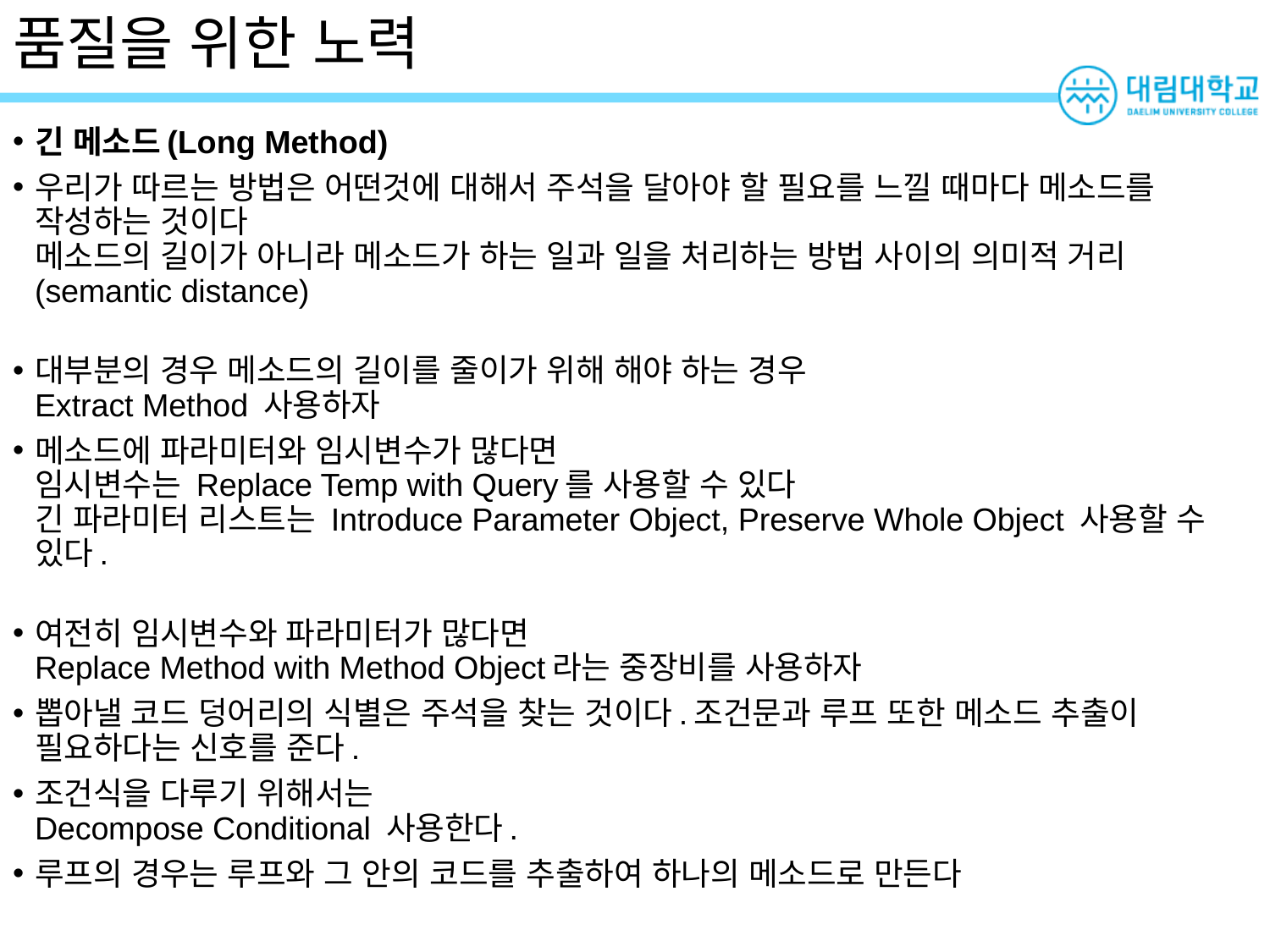

# 품질을 위한 노력
긴 메소드(Long Method)
우리가 따르는 방법은 어떤것에 대해서 주석을 달아야 할 필요를 느낄 때마다 메소드를 작성하는 것이다
메소드의 길이가 아니라 메소드가 하는 일과 일을 처리하는 방법 사이의 의미적 거리(semantic distance)
대부분의 경우 메소드의 길이를 줄이가 위해 해야 하는 경우
Extract Method 사용하자
메소드에 파라미터와 임시변수가 많다면
임시변수는 Replace Temp with Query를 사용할 수 있다
긴 파라미터 리스트는 Introduce Parameter Object, Preserve Whole Object 사용할 수 있다.
여전히 임시변수와 파라미터가 많다면
Replace Method with Method Object라는 중장비를 사용하자
뽑아낼 코드 덩어리의 식별은 주석을 찾는 것이다.조건문과 루프 또한 메소드 추출이 필요하다는 신호를 준다.
조건식을 다루기 위해서는
Decompose Conditional 사용한다.
루프의 경우는 루프와 그 안의 코드를 추출하여 하나의 메소드로 만든다